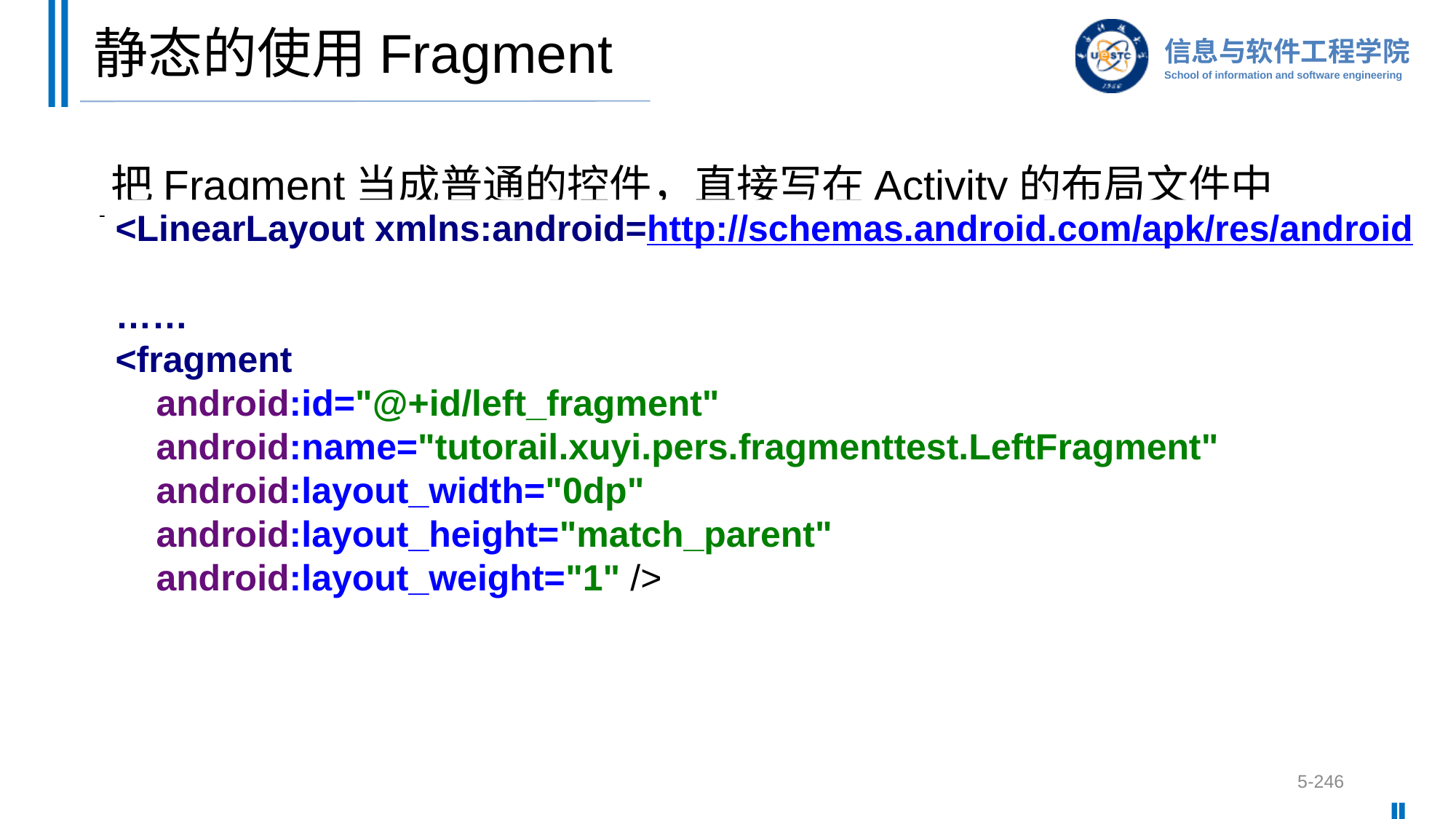

# 静态的使用Fragment
把Fragment当成普通的控件，直接写在Activity的布局文件中
<LinearLayout xmlns:android=http://schemas.android.com/apk/res/android

……
<fragment
    android:id="@+id/left_fragment"
    android:name="tutorail.xuyi.pers.fragmenttest.LeftFragment"
    android:layout_width="0dp"
    android:layout_height="match_parent"
    android:layout_weight="1" />
	… …

5-246